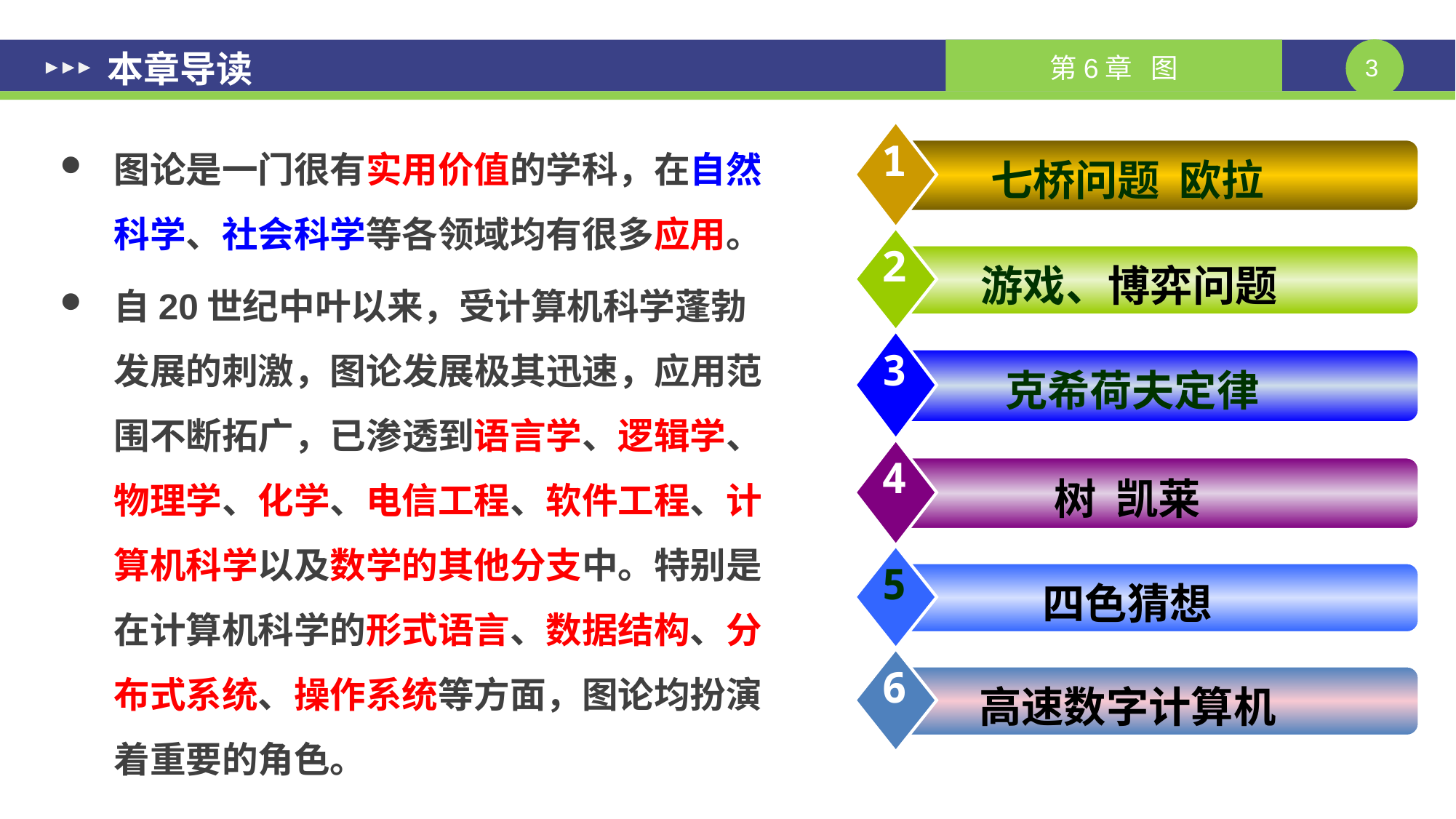

# 本章导读
图论是一门很有实用价值的学科，在自然科学、社会科学等各领域均有很多应用。
自20世纪中叶以来，受计算机科学蓬勃发展的刺激，图论发展极其迅速，应用范围不断拓广，已渗透到语言学、逻辑学、物理学、化学、电信工程、软件工程、计算机科学以及数学的其他分支中。特别是在计算机科学的形式语言、数据结构、分布式系统、操作系统等方面，图论均扮演着重要的角色。

1

七桥问题  欧拉

2

游戏、博弈问题

3

克希荷夫定律

4

树  凯莱

5

四色猜想

6

高速数字计算机